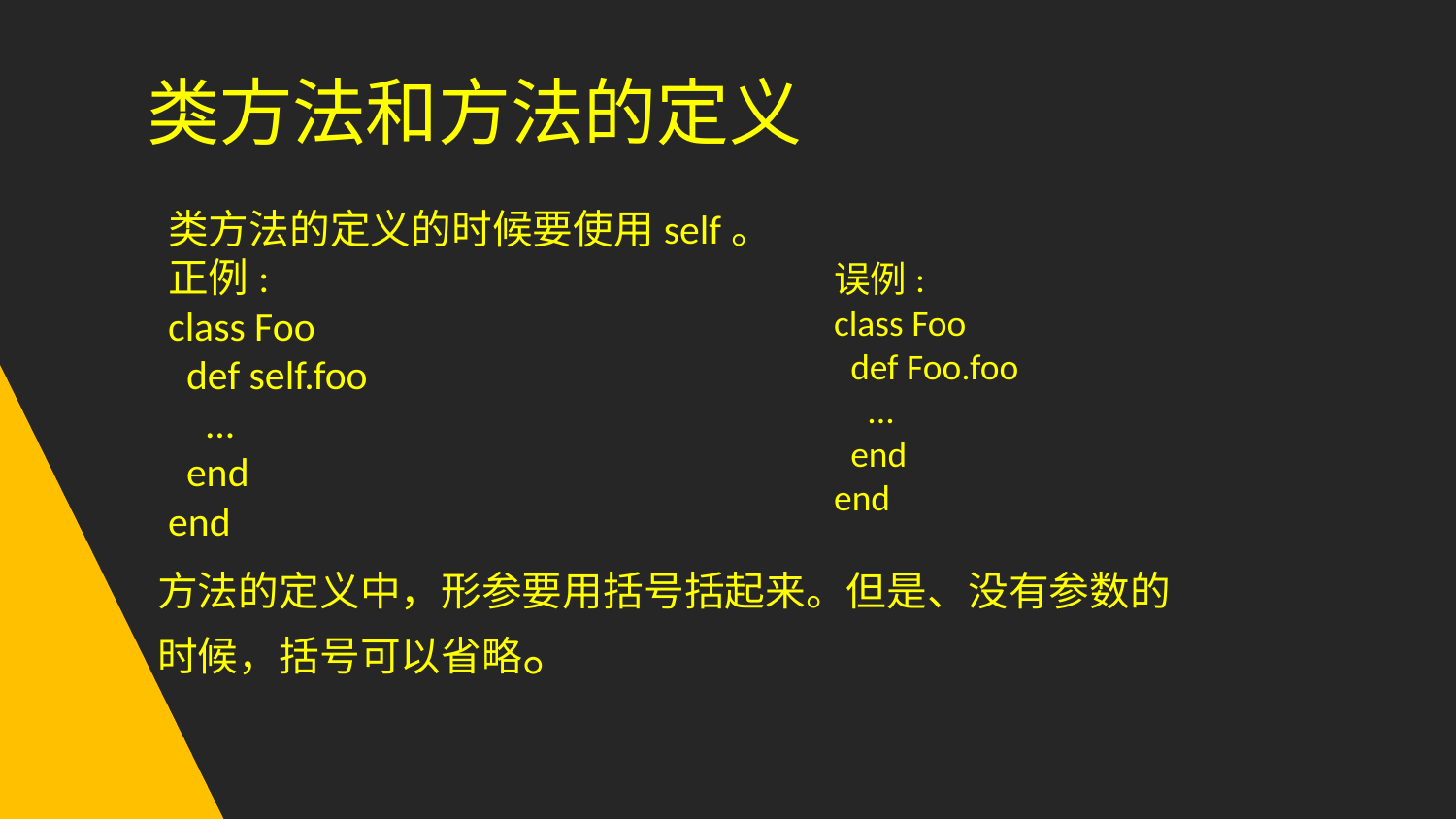

类方法和方法的定义
类方法的定义的时候要使用self。
正例:
class Foo
  def self.foo
    ...
  end
end
误例:
class Foo
  def Foo.foo
    ...
  end
end

方法的定义中，形参要用括号括起来。但是、没有参数的时候，括号可以省略。